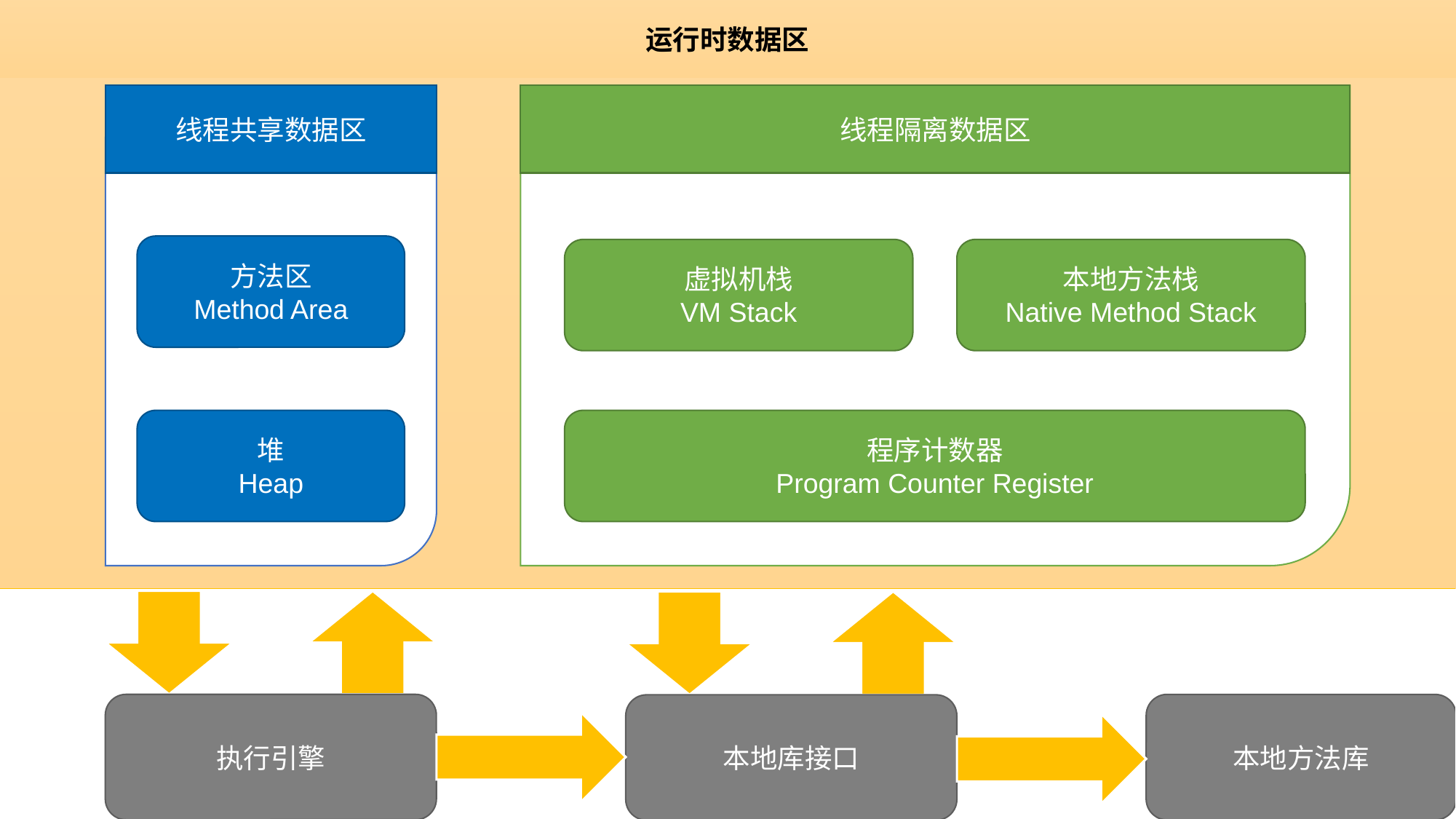

运行时数据区

线程共享数据区

方法区
Method Area
堆
Heap
线程隔离数据区

虚拟机栈
VM Stack
本地方法栈
Native Method Stack
程序计数器
Program Counter Register

执行引擎

本地库接口
本地方法库